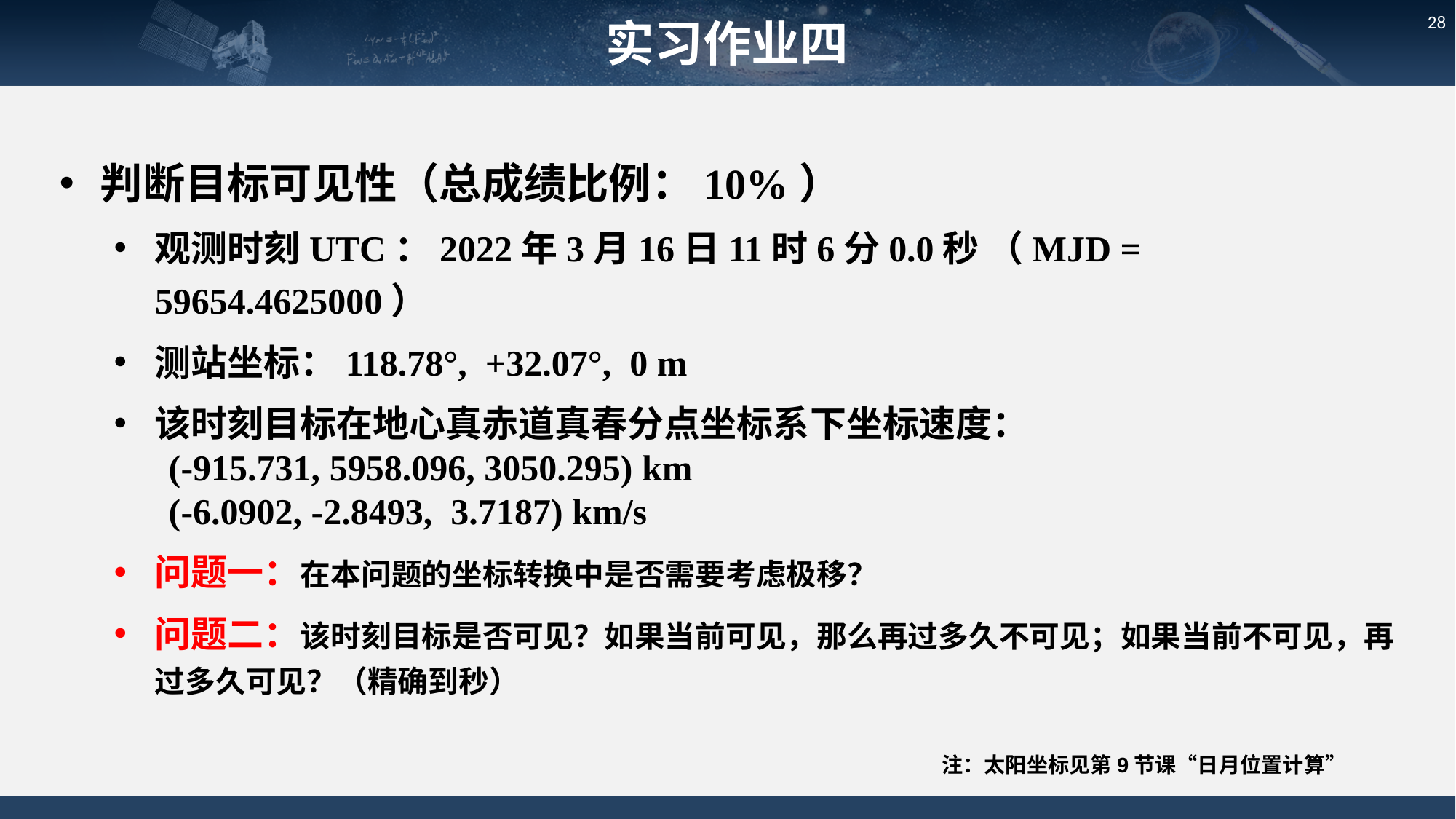

实习作业四
28
判断目标可见性（总成绩比例：10%）
观测时刻UTC：2022年3月16日11时6分0.0秒 （MJD = 59654.4625000）
测站坐标：118.78°,  +32.07°,  0 m
该时刻目标在地心真赤道真春分点坐标系下坐标速度：
(-915.731, 5958.096, 3050.295) km
(-6.0902, -2.8493,  3.7187) km/s
问题一：在本问题的坐标转换中是否需要考虑极移？
问题二：该时刻目标是否可见？如果当前可见，那么再过多久不可见；如果当前不可见，再过多久可见？（精确到秒）
注：太阳坐标见第9节课“日月位置计算”